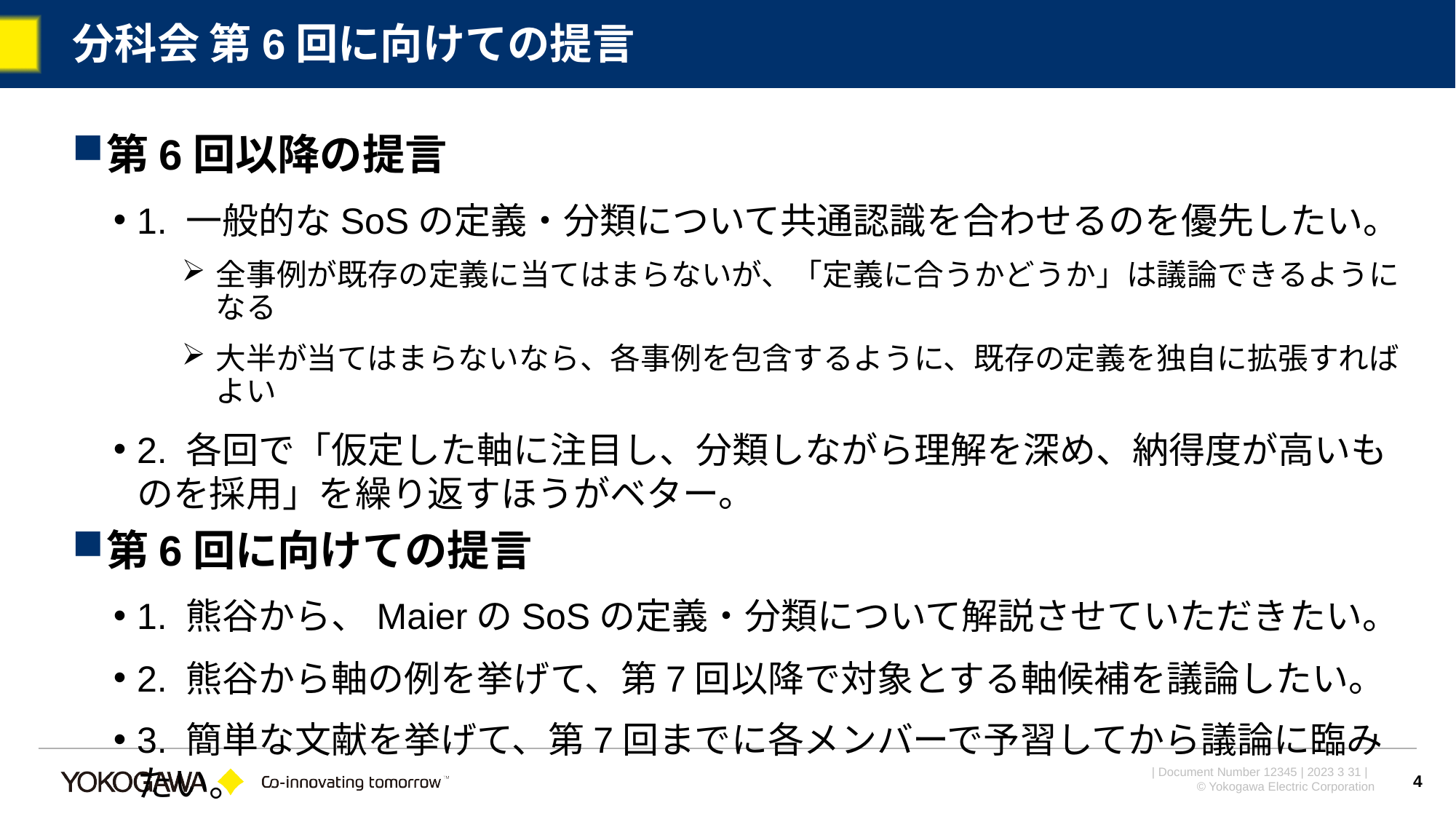

# 分科会 第6回に向けての提言
第6回以降の提言
1. 一般的なSoSの定義・分類について共通認識を合わせるのを優先したい。
全事例が既存の定義に当てはまらないが、「定義に合うかどうか」は議論できるようになる
大半が当てはまらないなら、各事例を包含するように、既存の定義を独自に拡張すればよい
2. 各回で「仮定した軸に注目し、分類しながら理解を深め、納得度が高いものを採用」を繰り返すほうがベター。
第6回に向けての提言
1. 熊谷から、MaierのSoSの定義・分類について解説させていただきたい。
2. 熊谷から軸の例を挙げて、第7回以降で対象とする軸候補を議論したい。
3. 簡単な文献を挙げて、第7回までに各メンバーで予習してから議論に臨みたい。
4